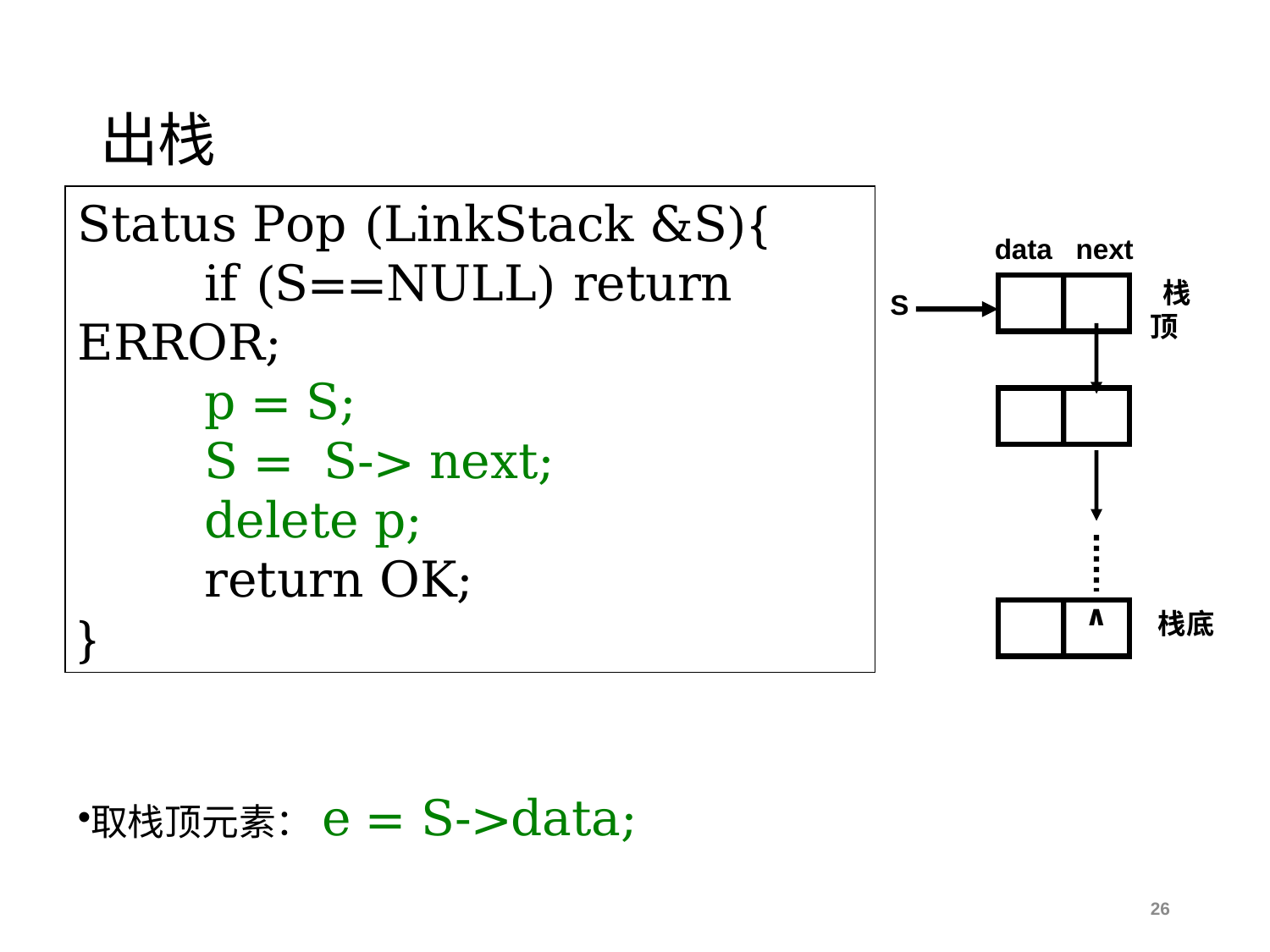

# 出栈
Status Pop (LinkStack &S){
	if (S==NULL) return ERROR;
 	p = S;
	S =  S-> next;
 	delete p;
	return OK;
}
 data   next
 栈顶

S

∧

栈底
取栈顶元素：e = S->data;
26